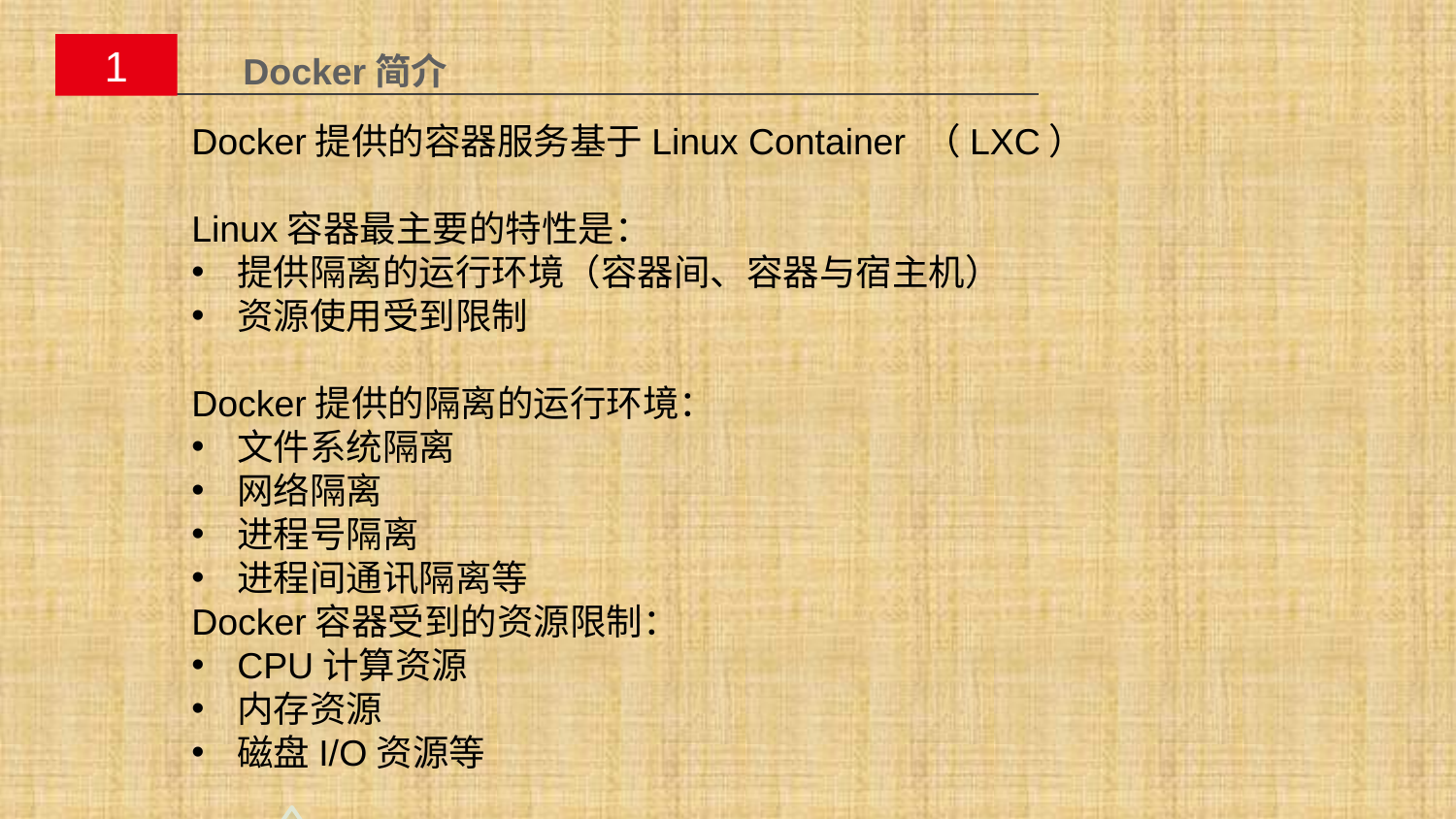

1
Docker简介
Docker提供的容器服务基于Linux Container （LXC）

Linux容器最主要的特性是：
提供隔离的运行环境（容器间、容器与宿主机）
资源使用受到限制

Docker提供的隔离的运行环境：
文件系统隔离
网络隔离
进程号隔离
进程间通讯隔离等
Docker容器受到的资源限制：
CPU计算资源
内存资源
磁盘I/O资源等